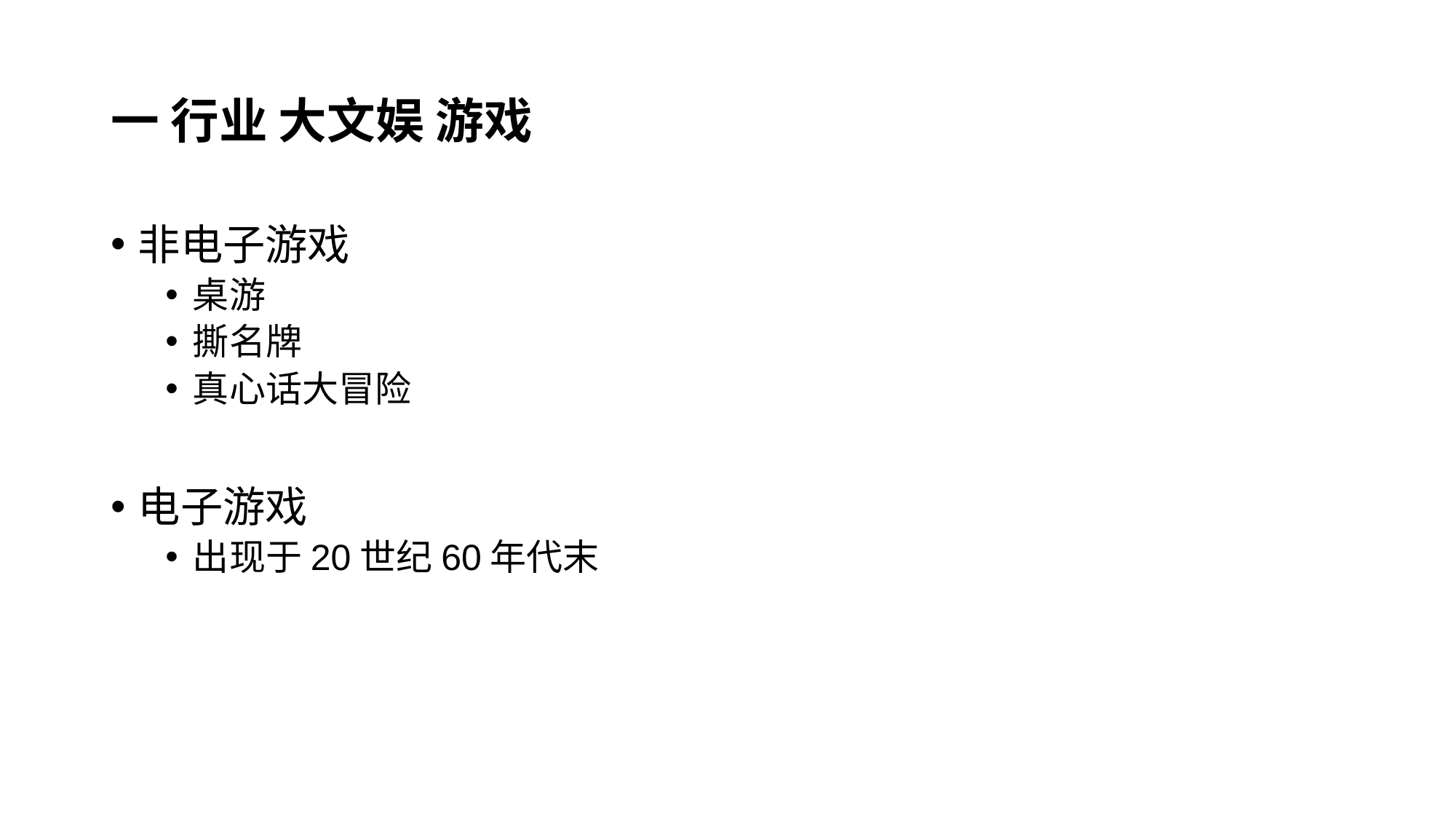

# 一 行业 大文娱 游戏
非电子游戏
桌游
撕名牌
真心话大冒险

电子游戏
出现于20世纪60年代末